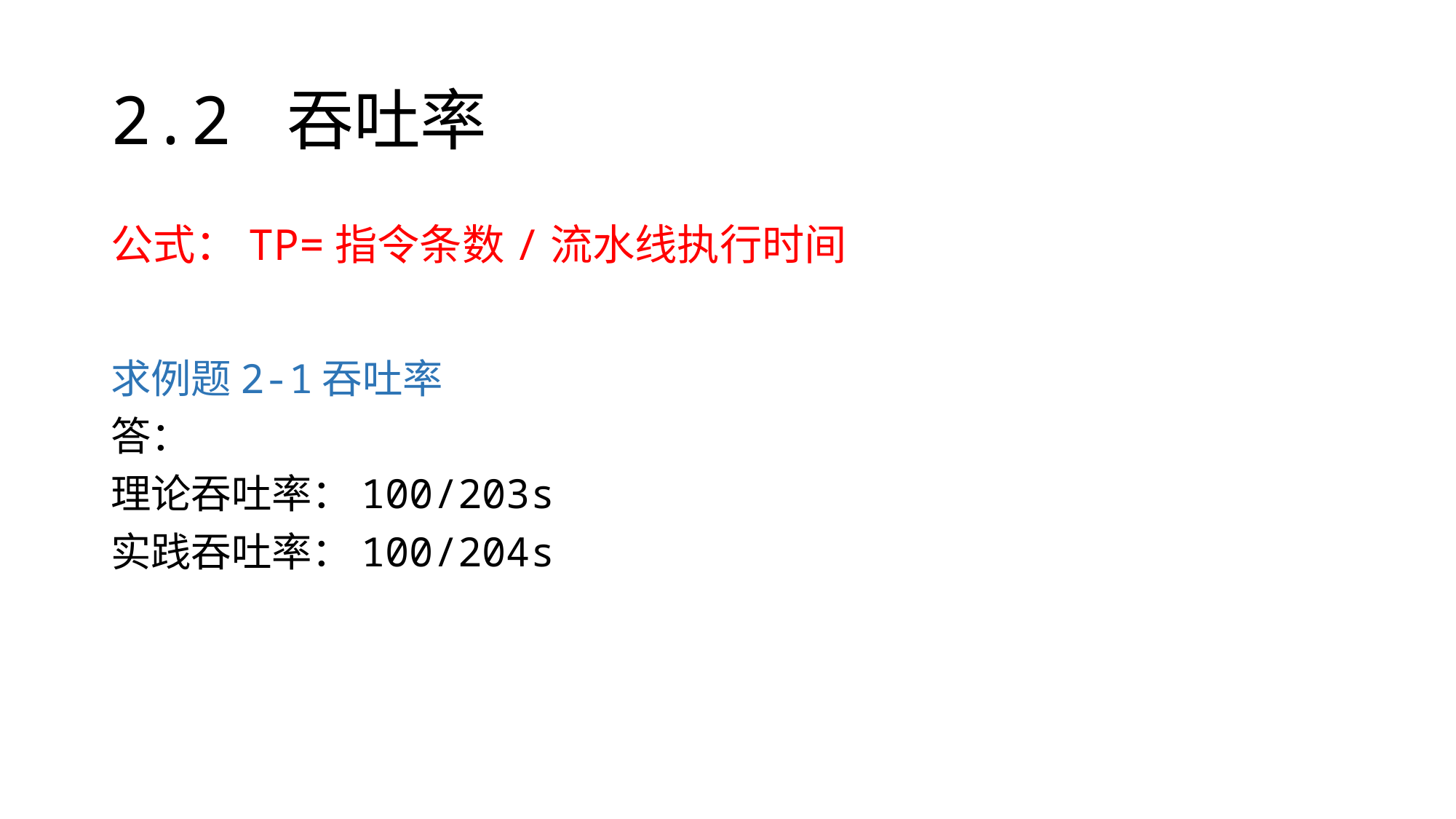

# 2.2 吞吐率
公式：TP=指令条数/流水线执行时间
求例题2-1吞吐率
答：
理论吞吐率：100/203s
实践吞吐率：100/204s